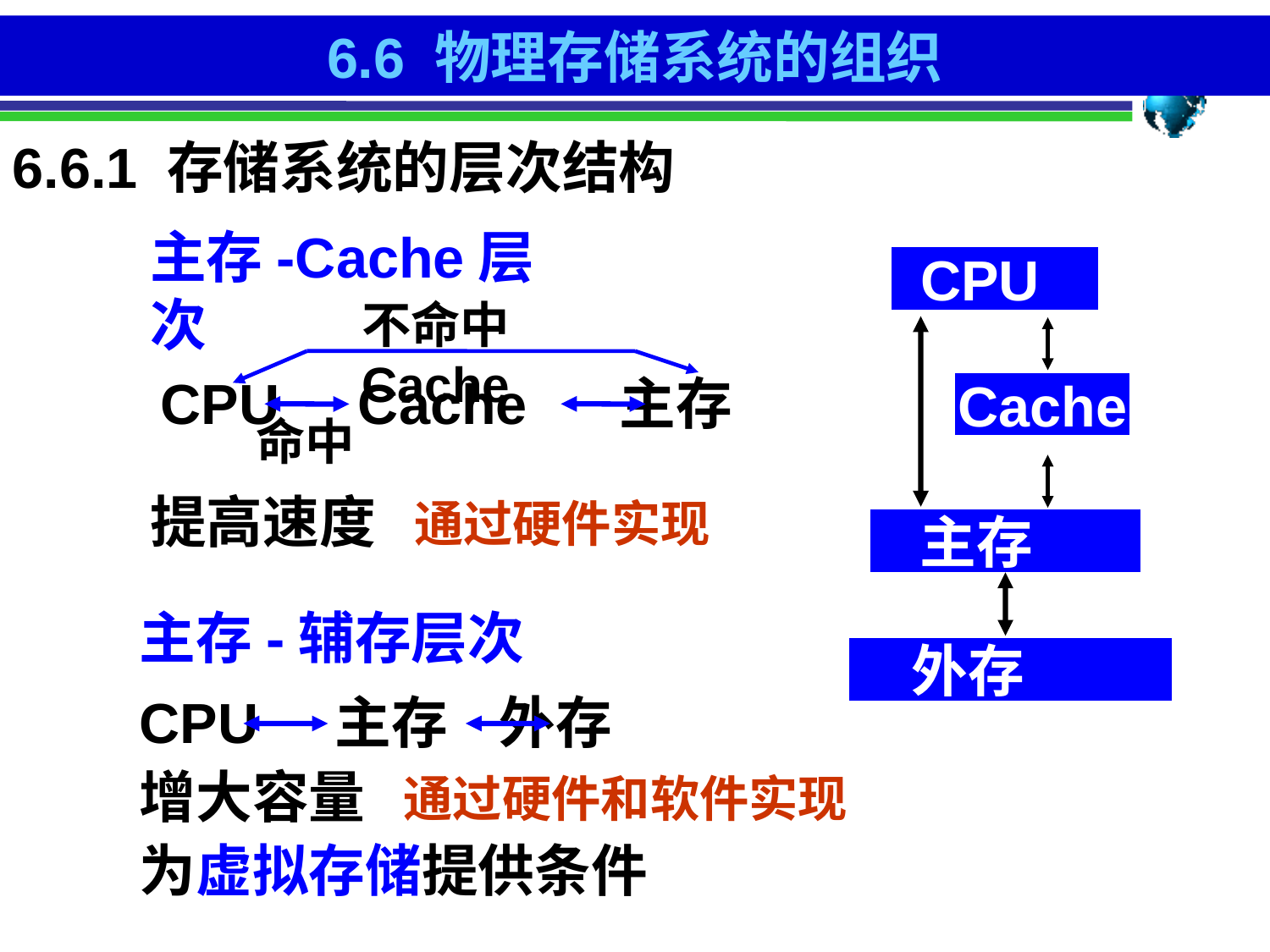

6.6 物理存储系统的组织
6.6.1 存储系统的层次结构
主存-Cache层次
  CPU
不命中Cache

CPU     Cache     主存
Cache
命中

提高速度
通过硬件实现
   主存

主存-辅存层次
    外存
CPU    主存    外存

增大容量
通过硬件和软件实现
为虚拟存储提供条件
80